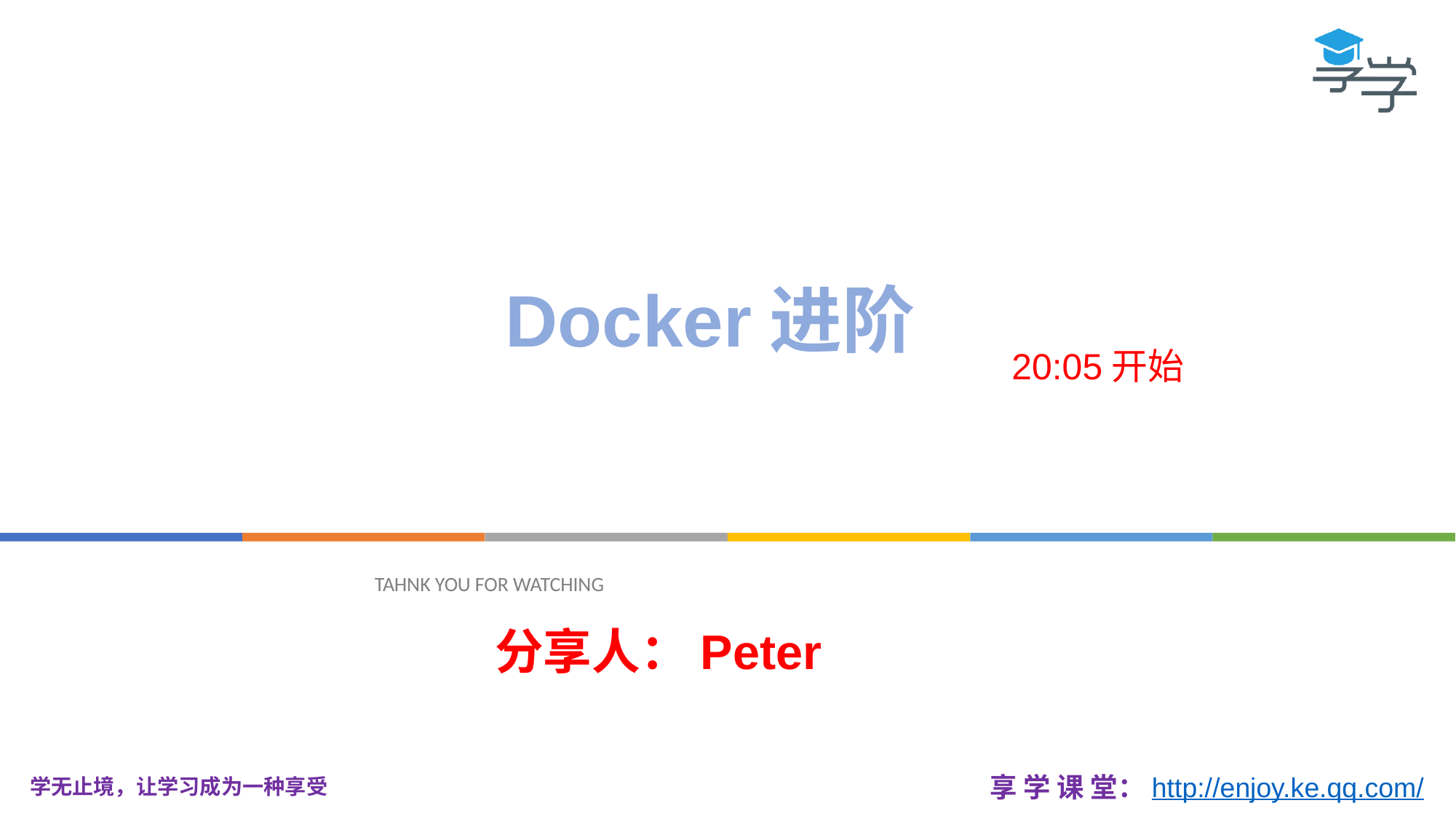

Docker进阶
20:05开始

TAHNK YOU FOR WATCHING
分享人：Peter